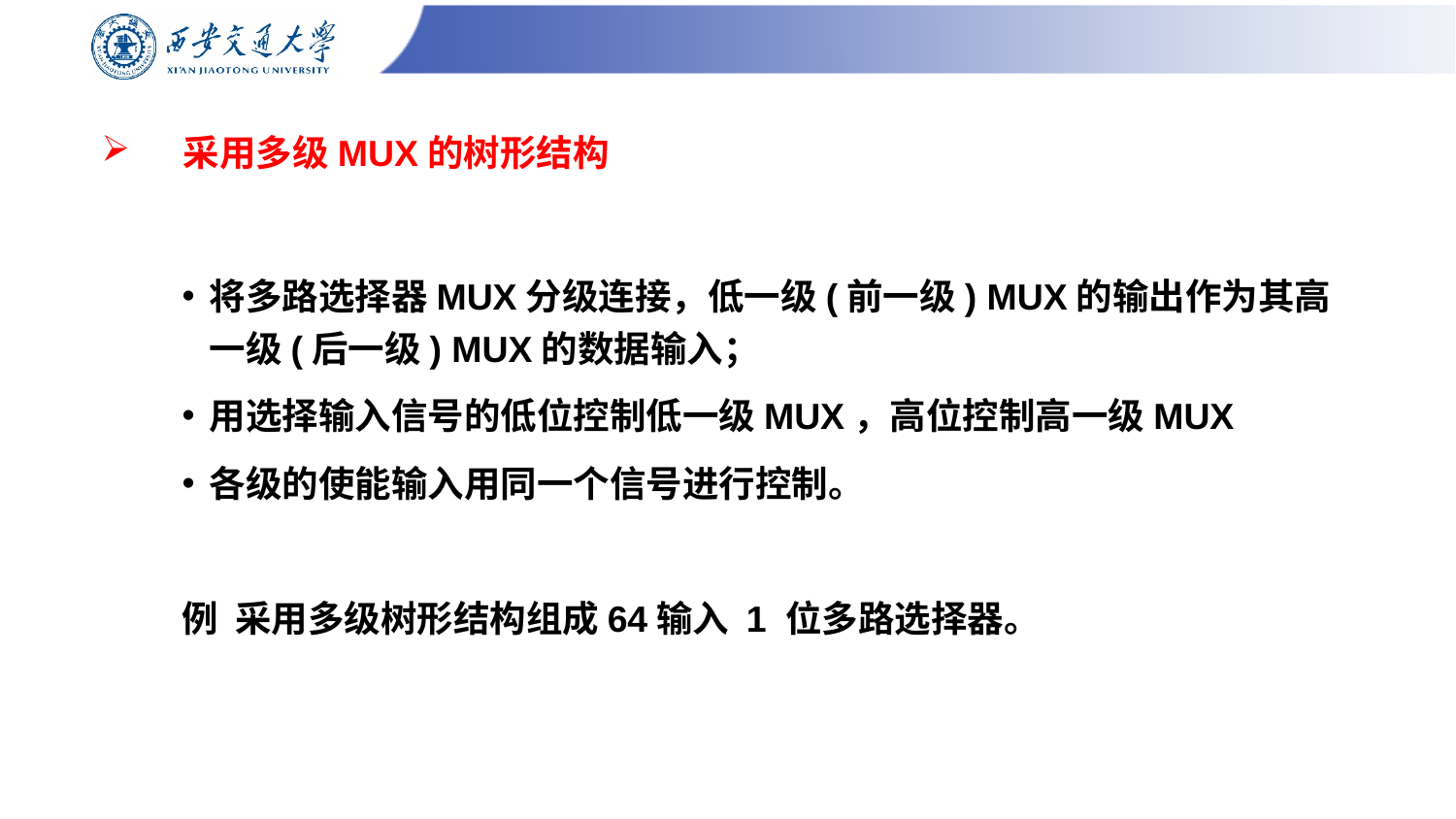

# 采用多级MUX的树形结构
将多路选择器MUX分级连接，低一级(前一级) MUX的输出作为其高一级(后一级) MUX的数据输入；
用选择输入信号的低位控制低一级MUX，高位控制高一级MUX
各级的使能输入用同一个信号进行控制。

例  采用多级树形结构组成64输入 1 位多路选择器。